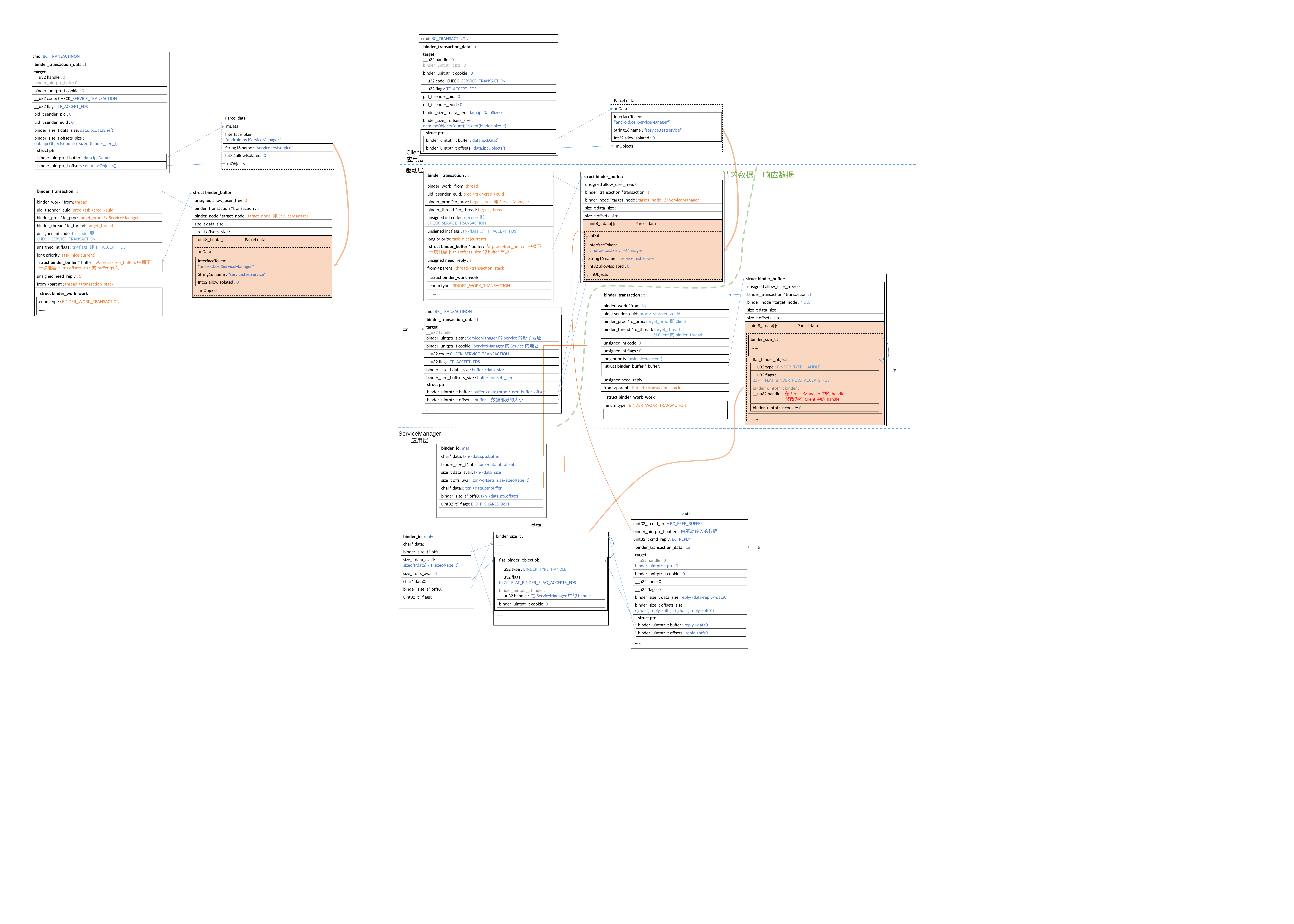

cmd: BC_TRANSACTINON

binder_transaction_data : tr
target
__u32 handle : 0
binder_uintptr_t ptr : 0
binder_unitptr_t cookie : 0
__u32 code: CHECK_SERVICE_TRANSACTION
__u32 flags: TF_ACCEPT_FDS
pid_t sender_pid : 0
uid_t sender_euid : 0
binder_size_t data_size: data.ipcDataSize()
binder_size_t offsets_size :
data.ipcObjectsCount()*sizeof(binder_size_t)
struct ptr

binder_uintptr_t buffer : data.ipcData()
binder_uintptr_t offsets : data.ipcObjects()
Parcel data

mData
InterfaceToken:
“android.os.IServiceManager”
String16 name : “service.testservice”
Int32 allowIsolated : 0
mObjects
Client
应用层
驱动层

请求数据
响应数据

binder_transaction : t
binder_work *from: thread
uid_t sender_euid: proc->tsk->cred->euid
binder_proc *to_proc: target_proc 即ServiceManager
binder_thread *to_thread: target_thread
unsigned int code: tr->code 即
CHECK_SERVICE_TRANSACTION
unsigned int flags : tr->flags 即TF_ACCEPT_FDS
long priority: task_nice(current)
struct binder_buffer * buffer: 从proc->free_buffers中摘下
一块能容下tr->offsets_size的buffer节点

unsigned need_reply : 1
from->parent : thread->transaction_stack

struct binder_work  work
enum type : BINDER_WORK_TRANSACTION
……

struct binder_buffer:
unsigned allow_user_free: 0
binder_transaction *transaction : t
binder_node *target_node : target_node 即ServiceManager
size_t data_size :
size_t offsets_size :
uint8_t data[]:                    Parcel data
mData

InterfaceToken:
“android.os.IServiceManager”
String16 name : “service.testservice”
Int32 allowIsolated : 0
mObjects

struct binder_buffer:
unsigned allow_user_free: 0
binder_transaction *transaction : t
binder_node *target_node : NULL
size_t data_size :
size_t offsets_size :
uint8_t data[]:                    Parcel data

binder_size_t :

… …

flat_binder_object  :

__u32 type : BINDER_TYPE_HANDLE
__u32 flags :
0x7f | FLAT_BINDER_FLAG_ACCEPTS_FDS
binder_uintptr_t binder :
__uu32 handle : 在ServiceManager中的handle
                               修改为在Client中的handle
binder_uintptr_t cookie: 0
… …

binder_transaction : t
binder_work *from: NULL
uid_t sender_euid: proc->tsk->cred->euid
binder_proc *to_proc: target_proc 即Client
binder_thread *to_thread: target_thread
                                               即Client的binder_thread
unsigned int code: 0
unsigned int flags : 0
long priority: task_nice(current)
struct binder_buffer * buffer:

unsigned need_reply : 1
from->parent : thread->transaction_stack

struct binder_work  work
enum type : BINDER_WORK_TRANSACTION
……

fp
tr
cmd: BR_TRANSACTINON

binder_transaction_data : tr
target
__u32 handle :
binder_uintptr_t ptr : ServiceManager的Service的影子地址
txn
binder_unitptr_t cookie : ServiceManager的Service的地址
__u32 code: CHECK_SERVICE_TRANSACTION
__u32 flags: TF_ACCEPT_FDS
binder_size_t data_size: buffer->data_size
binder_size_t offsets_size : buffer->offsets_size
struct ptr

binder_uintptr_t buffer : buffer->data+proc->user_buffer_offset
binder_uintptr_t offsets : buffer + 数据部分的大小
… …

binder_io: msg
char* data: txn->data.ptr.buffer
binder_size_t* offs: txn->data.ptr.offsets
size_t data_avail: txn->data_size
size_t offs_avail: txn->offsets_size/sizeof(size_t)
char* data0: txn->data.ptr.buffer
binder_size_t* offs0: txn->data.ptr.offsets
uint32_t* flags: BIO_F_SHARED 0x01
… …
data
uint32_t cmd_free: BC_FREE_BUFFER
binder_uintptr_t buffer : 由驱动传入的数据
uint32_t cmd_reply: BC_REPLY

binder_transaction_data : txn
target
__u32 handle : 0
binder_uintptr_t ptr : 0
binder_unitptr_t cookie : 0
__u32 code: 0
__u32 flags: 0
binder_size_t data_size: reply->data-reply->data0
binder_size_t offsets_size :
((char*) reply->offs) - ((char*) reply->offs0)
struct ptr

binder_uintptr_t buffer : reply->data0
binder_uintptr_t offsets : reply->offs0
… …
rdata

binder_size_t :

… …
flat_binder_object obj:

__u32 type : BINDER_TYPE_HANDLE
__u32 flags :
0x7f | FLAT_BINDER_FLAG_ACCEPTS_FDS
binder_uintptr_t binder :
__uu32 handle : 在ServiceManager中的handle
binder_uintptr_t cookie: 0

… …

binder_io: reply
char* data:
binder_size_t* offs:
size_t data_avail:
sizeof(rdata) - 4*sizeof(size_t)
size_t offs_avail: 4
char* data0:
binder_size_t* offs0:
uint32_t* flags:
… …
ServiceManager
应用层
cmd: BC_TRANSACTINON

binder_transaction_data : tr
target
__u32 handle : 0
binder_uintptr_t ptr : 0
binder_unitptr_t cookie : 0
__u32 code: CHECK_SERVICE_TRANSACTION
__u32 flags: TF_ACCEPT_FDS
pid_t sender_pid : 0
uid_t sender_euid : 0
binder_size_t data_size: data.ipcDataSize()
binder_size_t offsets_size :
data.ipcObjectsCount()*sizeof(binder_size_t)
struct ptr

binder_uintptr_t buffer : data.ipcData()
binder_uintptr_t offsets : data.ipcObjects()
Parcel data

mData
InterfaceToken:
“android.os.IServiceManager”
String16 name : “service.testservice”
Int32 allowIsolated : 0
mObjects

binder_transaction : t
binder_work *from: thread
uid_t sender_euid: proc->tsk->cred->euid
binder_proc *to_proc: target_proc 即ServiceManager
binder_thread *to_thread: target_thread
unsigned int code: tr->code 即
CHECK_SERVICE_TRANSACTION
unsigned int flags : tr->flags 即TF_ACCEPT_FDS
long priority: task_nice(current)
struct binder_buffer * buffer: 从proc->free_buffers中摘下
一块能容下tr->offsets_size的buffer节点

unsigned need_reply : 1
from->parent : thread->transaction_stack

struct binder_work  work
enum type : BINDER_WORK_TRANSACTION
……

struct binder_buffer:
unsigned allow_user_free: 0
binder_transaction *transaction : t
binder_node *target_node : target_node 即ServiceManager
size_t data_size :
size_t offsets_size :
uint8_t data[]:                    Parcel data
mData

InterfaceToken:
“android.os.IServiceManager”
String16 name : “service.testservice”
Int32 allowIsolated : 0
mObjects